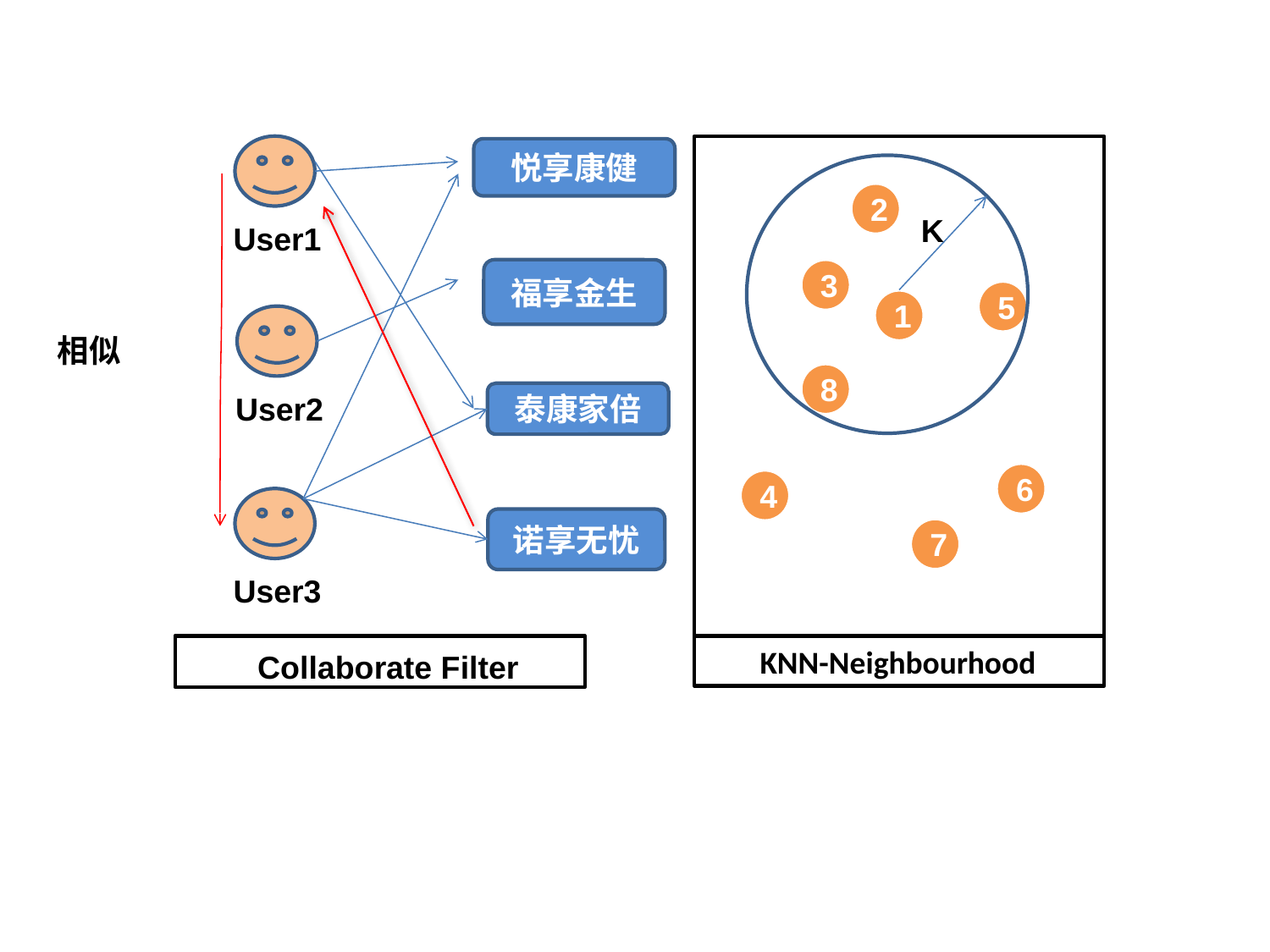

悦享康健

2
K
User1
3
福享金生
5
1

相似
8
User2
泰康家倍
6
4

诺享无忧
7
User3

  KNN-Neighbourhood

Collaborate Filter